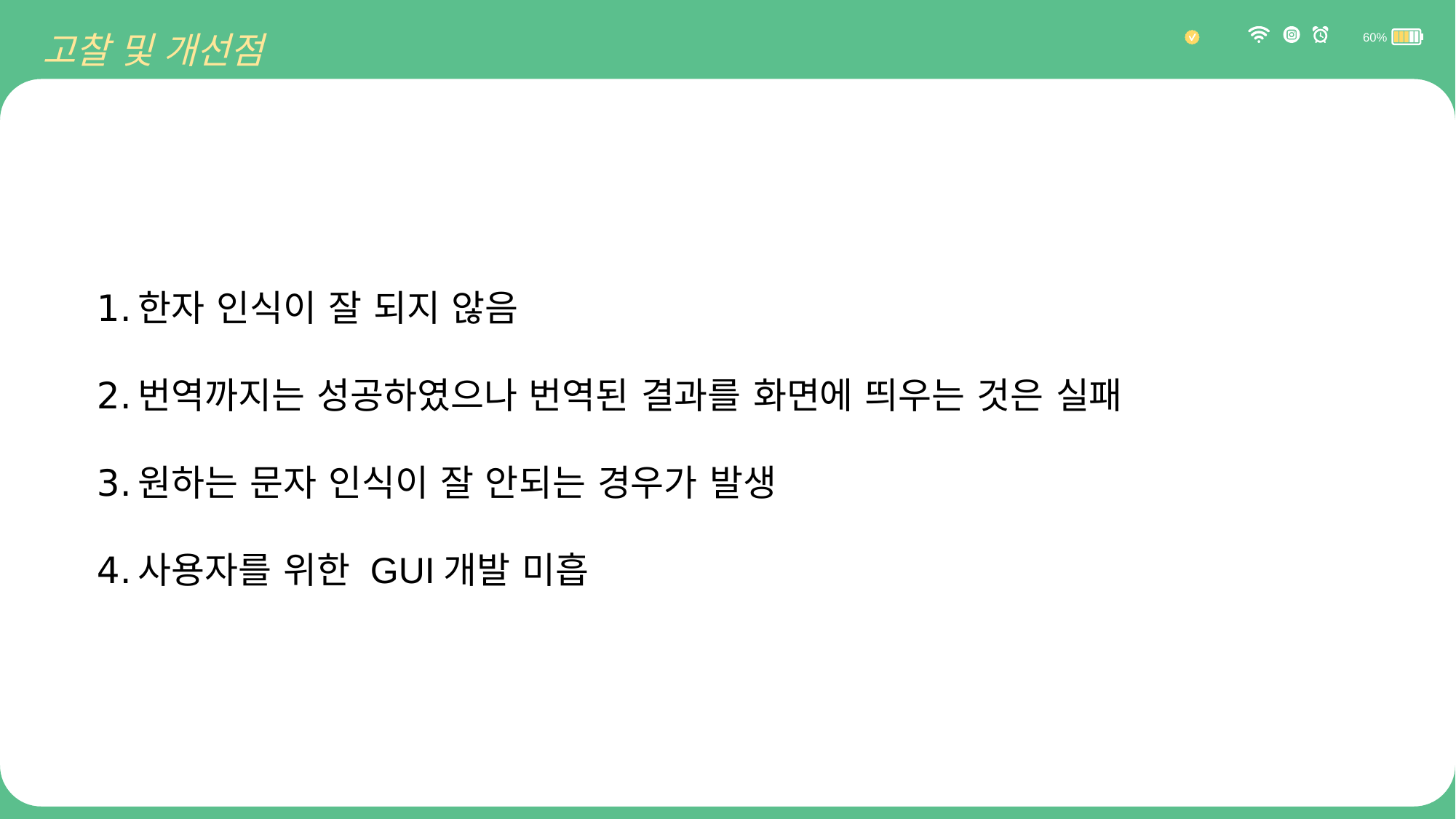

고찰 및 개선점

60%

한자 인식이 잘 되지 않음

번역까지는 성공하였으나 번역된 결과를 화면에 띄우는 것은 실패

원하는 문자 인식이 잘 안되는 경우가 발생

사용자를 위한 GUI개발 미흡